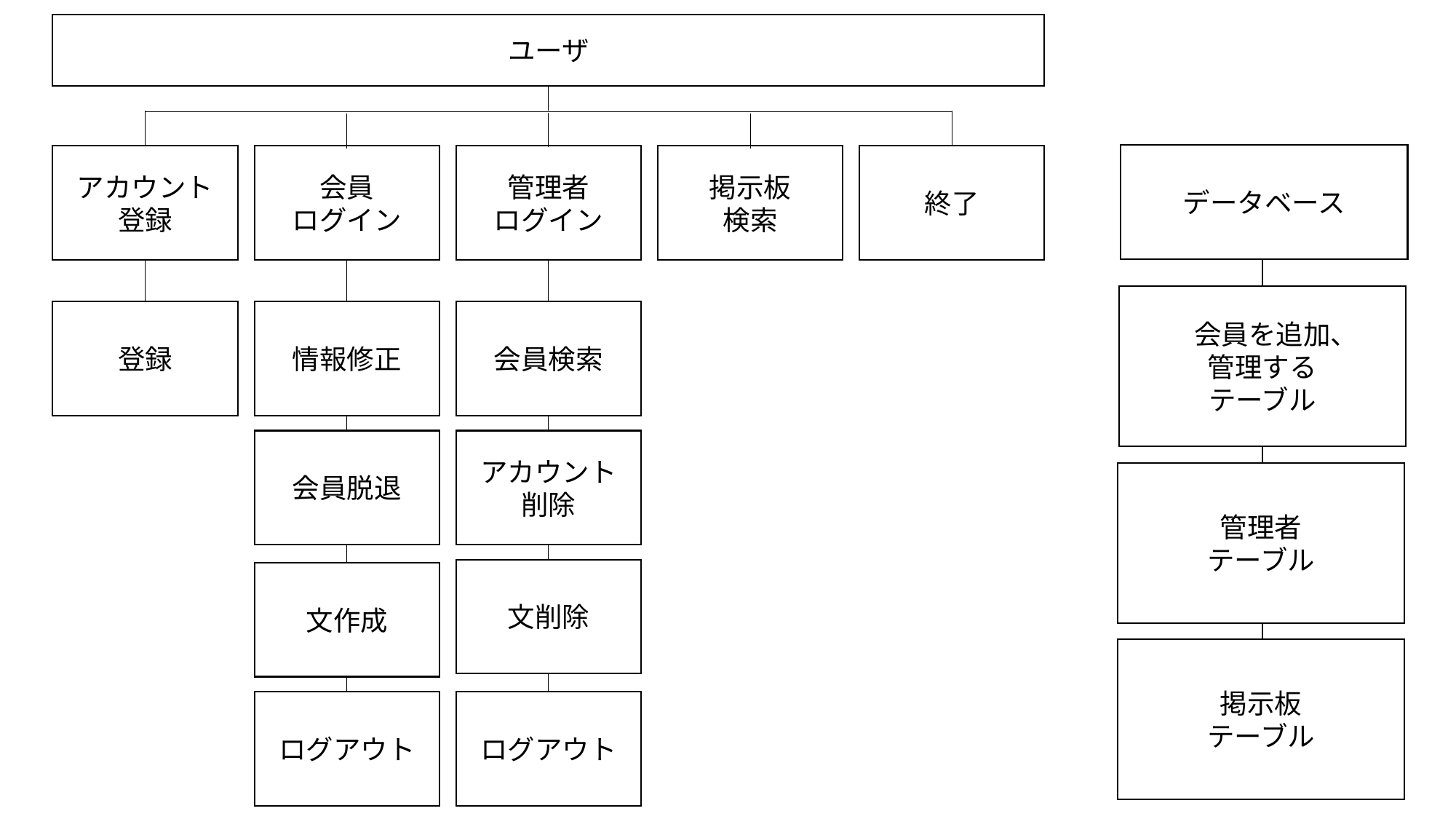

ユーザ
データベース
終了
アカウント登録
会員
ログイン
管理者
ログイン
掲示板
検索
　会員を追加、
管理する
テーブル
登録
情報修正
会員検索
アカウント
削除
会員脱退
管理者
テーブル
文削除
文作成
掲示板
テーブル
ログアウト
ログアウト